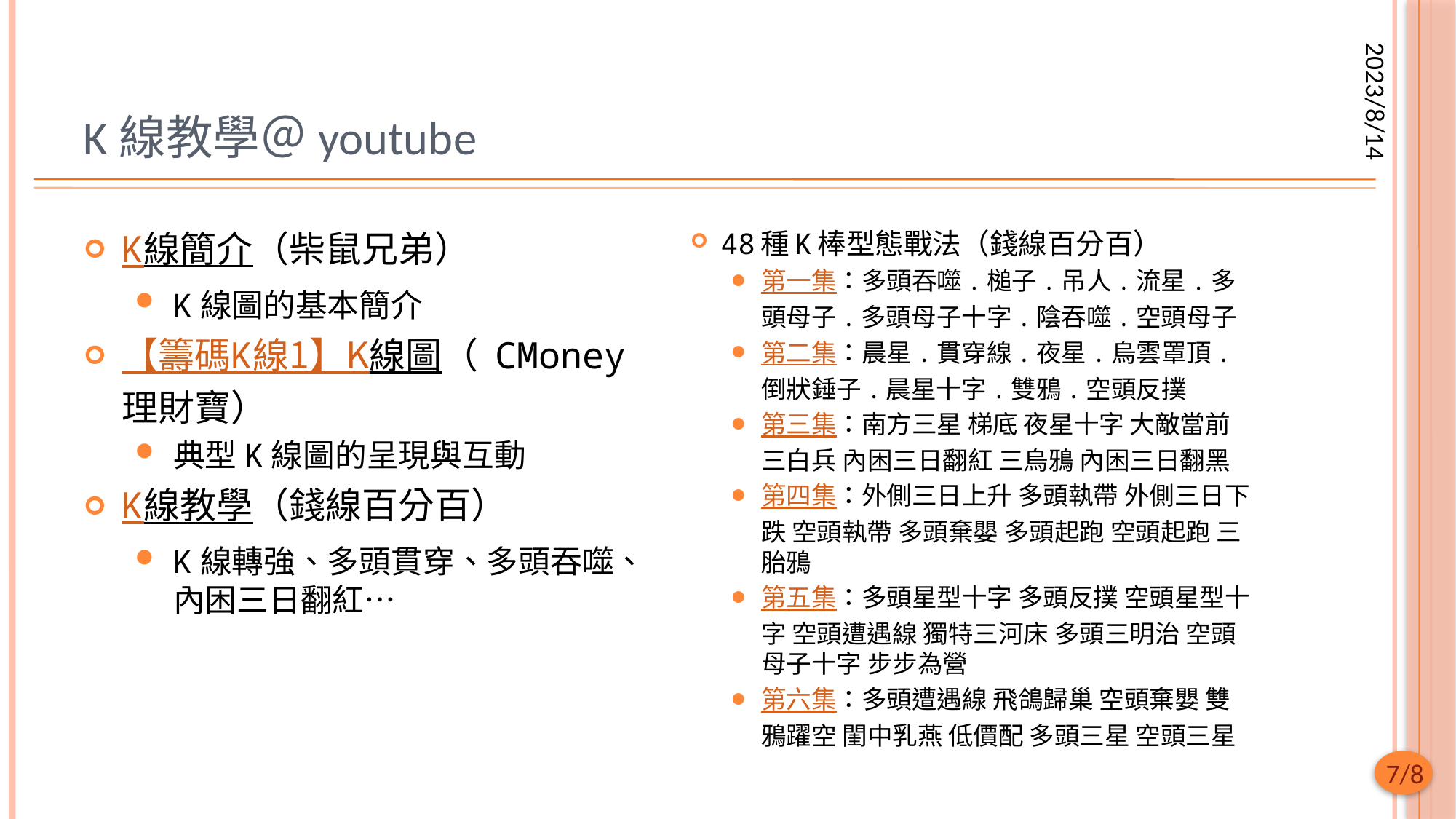

# K線教學＠youtube
2023/8/14
K線簡介（柴鼠兄弟）
K線圖的基本簡介
【籌碼K線1】K線圖（ CMoney理財寶）
典型K線圖的呈現與互動
K線教學（錢線百分百）
K線轉強、多頭貫穿、多頭吞噬、內困三日翻紅…

48種K棒型態戰法（錢線百分百）
第一集：多頭吞噬.槌子.吊人.流星.多頭母子.多頭母子十字.陰吞噬.空頭母子
第二集：晨星.貫穿線.夜星.烏雲罩頂.倒狀錘子.晨星十字.雙鴉.空頭反撲
第三集：南方三星 梯底 夜星十字 大敵當前 三白兵 內困三日翻紅 三烏鴉 內困三日翻黑
第四集：外側三日上升 多頭執帶 外側三日下跌 空頭執帶 多頭棄嬰 多頭起跑 空頭起跑 三胎鴉
第五集：多頭星型十字 多頭反撲 空頭星型十字 空頭遭遇線 獨特三河床 多頭三明治 空頭母子十字 步步為營
第六集：多頭遭遇線 飛鴿歸巢 空頭棄嬰 雙鴉躍空 閨中乳燕 低價配 多頭三星 空頭三星